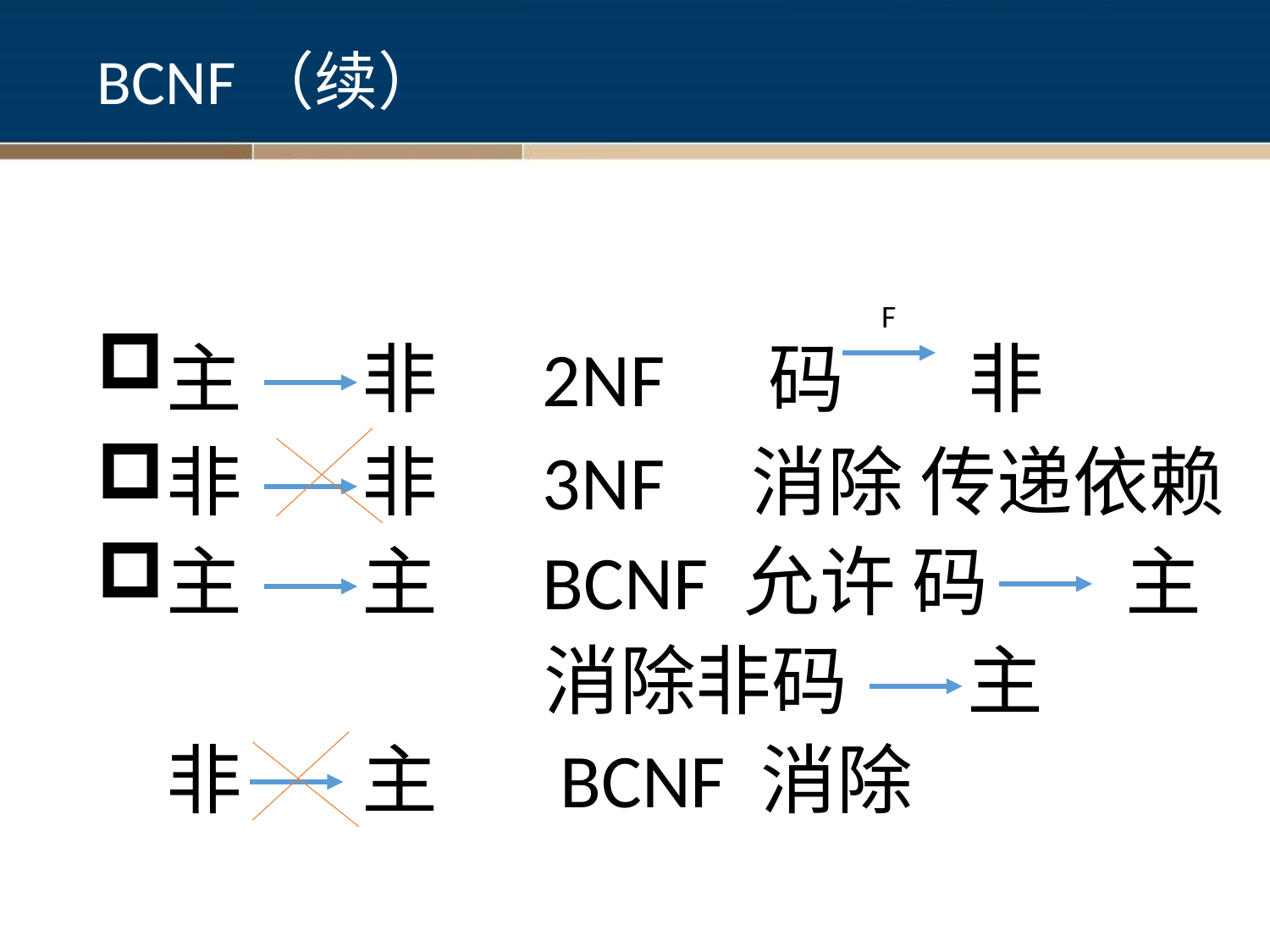

BCNF（续）

主       非     2NF     码       非
非       非     3NF    消除 传递依赖
主       主     BCNF 允许 码        主
                         消除非码       主
   非       主      BCNF 消除

F